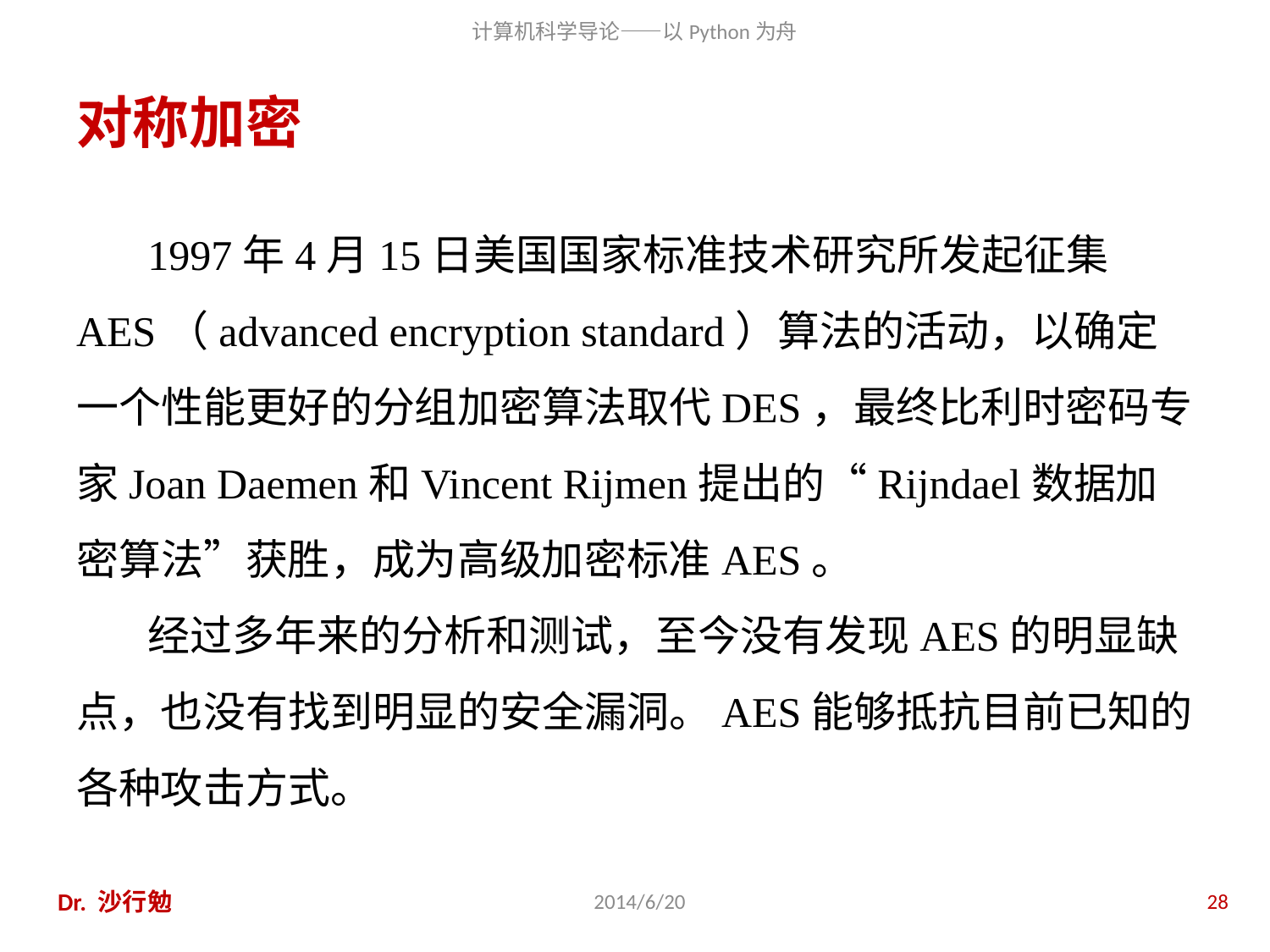

# 对称加密
1997年4月15日美国国家标准技术研究所发起征集AES（advanced encryption standard）算法的活动，以确定一个性能更好的分组加密算法取代DES，最终比利时密码专家Joan Daemen和Vincent Rijmen提出的“Rijndael数据加密算法”获胜，成为高级加密标准AES。
经过多年来的分析和测试，至今没有发现AES的明显缺点，也没有找到明显的安全漏洞。AES能够抵抗目前已知的各种攻击方式。
Dr. 沙行勉
2014/6/20
28